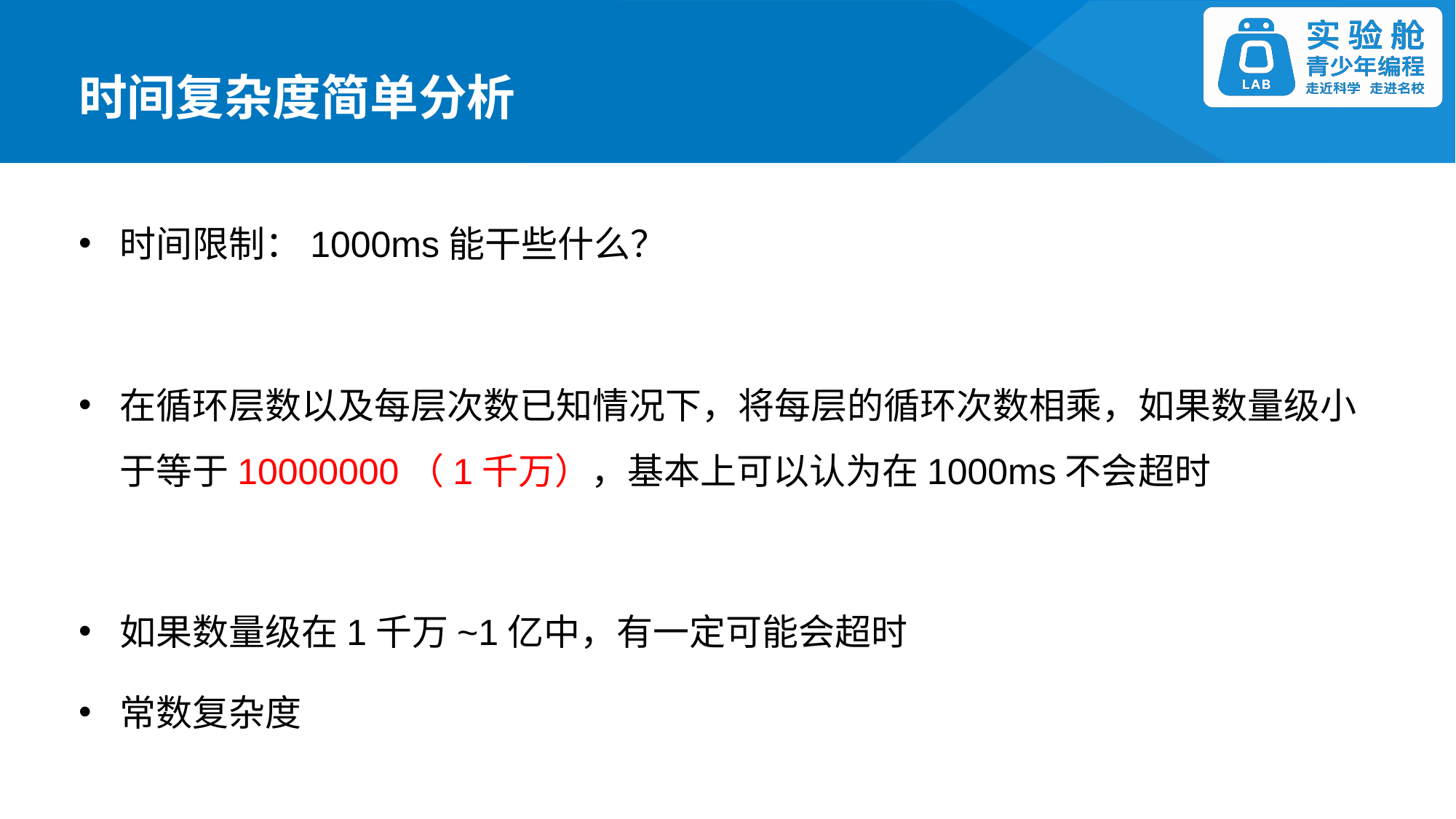

时间复杂度简单分析
时间限制：1000ms能干些什么？

在循环层数以及每层次数已知情况下，将每层的循环次数相乘，如果数量级小于等于10000000（1千万），基本上可以认为在1000ms不会超时

如果数量级在1千万~1亿中，有一定可能会超时
常数复杂度